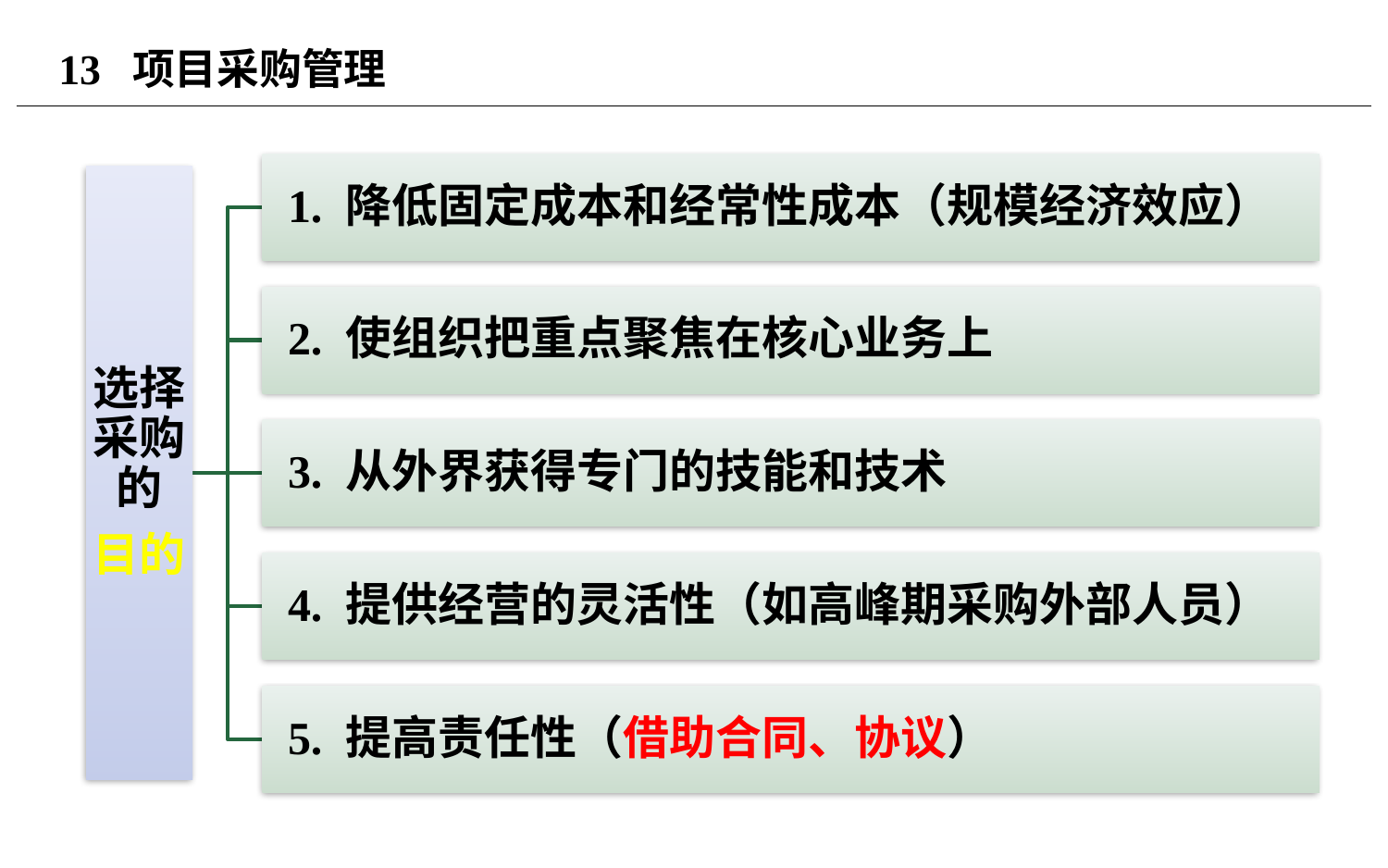

# 13  项目采购管理

选择采购的
目的
  1. 降低固定成本和经常性成本（规模经济效应）
  2. 使组织把重点聚焦在核心业务上
  3. 从外界获得专门的技能和技术
  4. 提供经营的灵活性（如高峰期采购外部人员）
  5. 提高责任性（借助合同、协议）